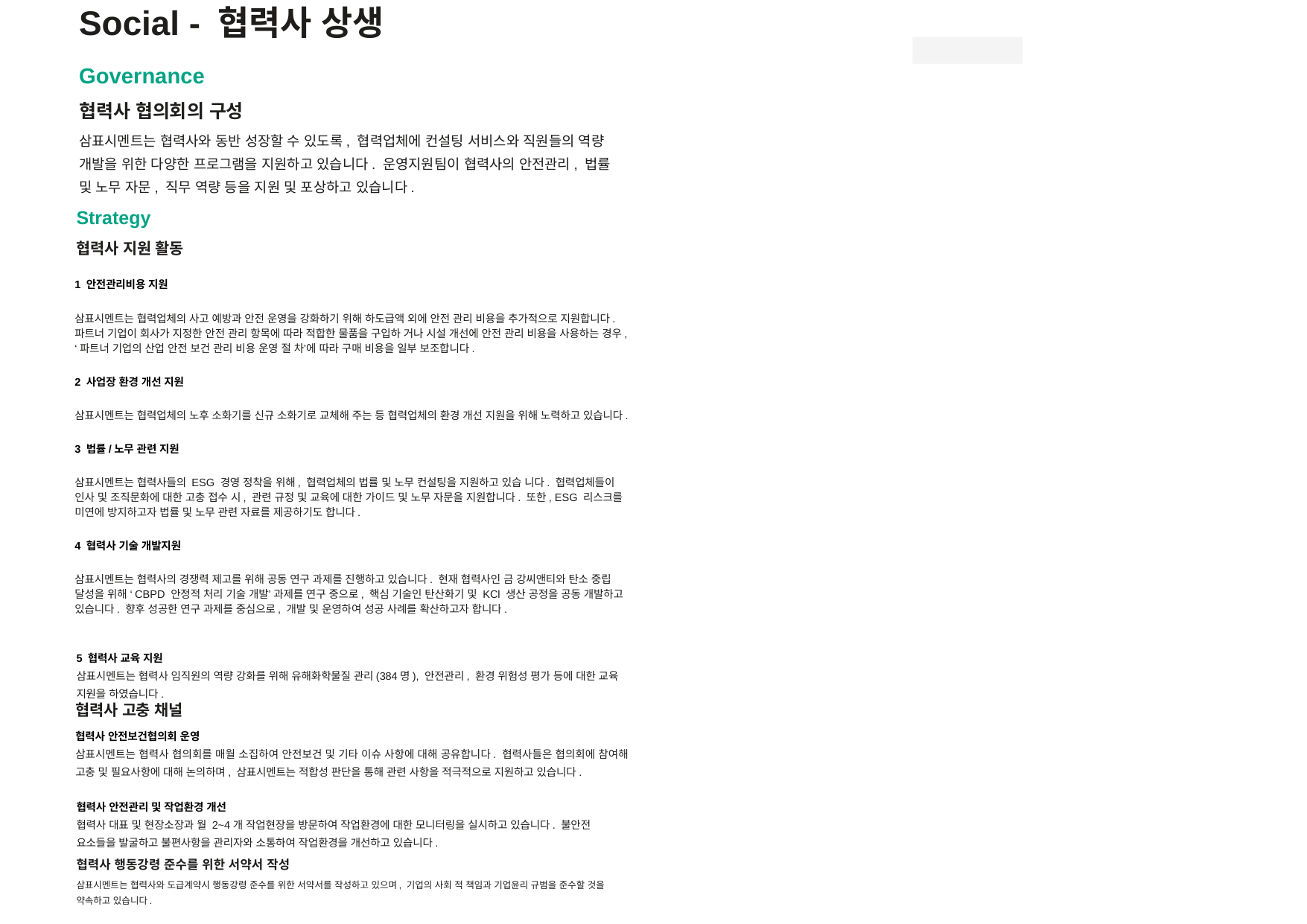

Social - 협력사 상생
Governance
협력사 협의회의 구성
삼표시멘트는 협력사와 동반 성장할 수 있도록, 협력업체에 컨설팅 서비스와 직원들의 역량 개발을 위한 다양한 프로그램을 지원하고 있습니다. 운영지원팀이 협력사의 안전관리, 법률 및 노무 자문, 직무 역량 등을 지원 및 포상하고 있습니다.
Strategy
협력사 지원 활동
1 안전관리비용 지원
삼표시멘트는 협력업체의 사고 예방과 안전 운영을 강화하기 위해 하도급액 외에 안전 관리 비용을 추가적으로 지원합니다. 파트너 기업이 회사가 지정한 안전 관리 항목에 따라 적합한 물품을 구입하 거나 시설 개선에 안전 관리 비용을 사용하는 경우, ‘파트너 기업의 산업 안전 보건 관리 비용 운영 절 차’에 따라 구매 비용을 일부 보조합니다.
2 사업장 환경 개선 지원
삼표시멘트는 협력업체의 노후 소화기를 신규 소화기로 교체해 주는 등 협력업체의 환경 개선 지원을 위해 노력하고 있습니다.
3 법률/노무 관련 지원
삼표시멘트는 협력사들의 ESG 경영 정착을 위해, 협력업체의 법률 및 노무 컨설팅을 지원하고 있습 니다. 협력업체들이 인사 및 조직문화에 대한 고충 접수 시, 관련 규정 및 교육에 대한 가이드 및 노무 자문을 지원합니다. 또한, ESG 리스크를 미연에 방지하고자 법률 및 노무 관련 자료를 제공하기도 합니다.
4 협력사 기술 개발지원
삼표시멘트는 협력사의 경쟁력 제고를 위해 공동 연구 과제를 진행하고 있습니다. 현재 협력사인 금 강씨앤티와 탄소 중립 달성을 위해 ‘CBPD 안정적 처리 기술 개발’ 과제를 연구 중으로, 핵심 기술인 탄산화기 및 KCl 생산 공정을 공동 개발하고 있습니다. 향후 성공한 연구 과제를 중심으로, 개발 및 운영하여 성공 사례를 확산하고자 합니다.

5 협력사 교육 지원
삼표시멘트는 협력사 임직원의 역량 강화를 위해 유해화학물질 관리(384명), 안전관리, 환경 위험성 평가 등에 대한 교육 지원을 하였습니다.
협력사 고충 채널
협력사 안전보건협의회 운영
삼표시멘트는 협력사 협의회를 매월 소집하여 안전보건 및 기타 이슈 사항에 대해 공유합니다. 협력사들은 협의회에 참여해 고충 및 필요사항에 대해 논의하며, 삼표시멘트는 적합성 판단을 통해 관련 사항을 적극적으로 지원하고 있습니다.
협력사 안전관리 및 작업환경 개선
협력사 대표 및 현장소장과 월 2~4개 작업현장을 방문하여 작업환경에 대한 모니터링을 실시하고 있습니다. 불안전 요소들을 발굴하고 불편사항을 관리자와 소통하여 작업환경을 개선하고 있습니다.
협력사 행동강령 준수를 위한 서약서 작성
삼표시멘트는 협력사와 도급계약시 행동강령 준수를 위한 서약서를 작성하고 있으며, 기업의 사회 적 책임과 기업윤리 규범을 준수할 것을 약속하고 있습니다.